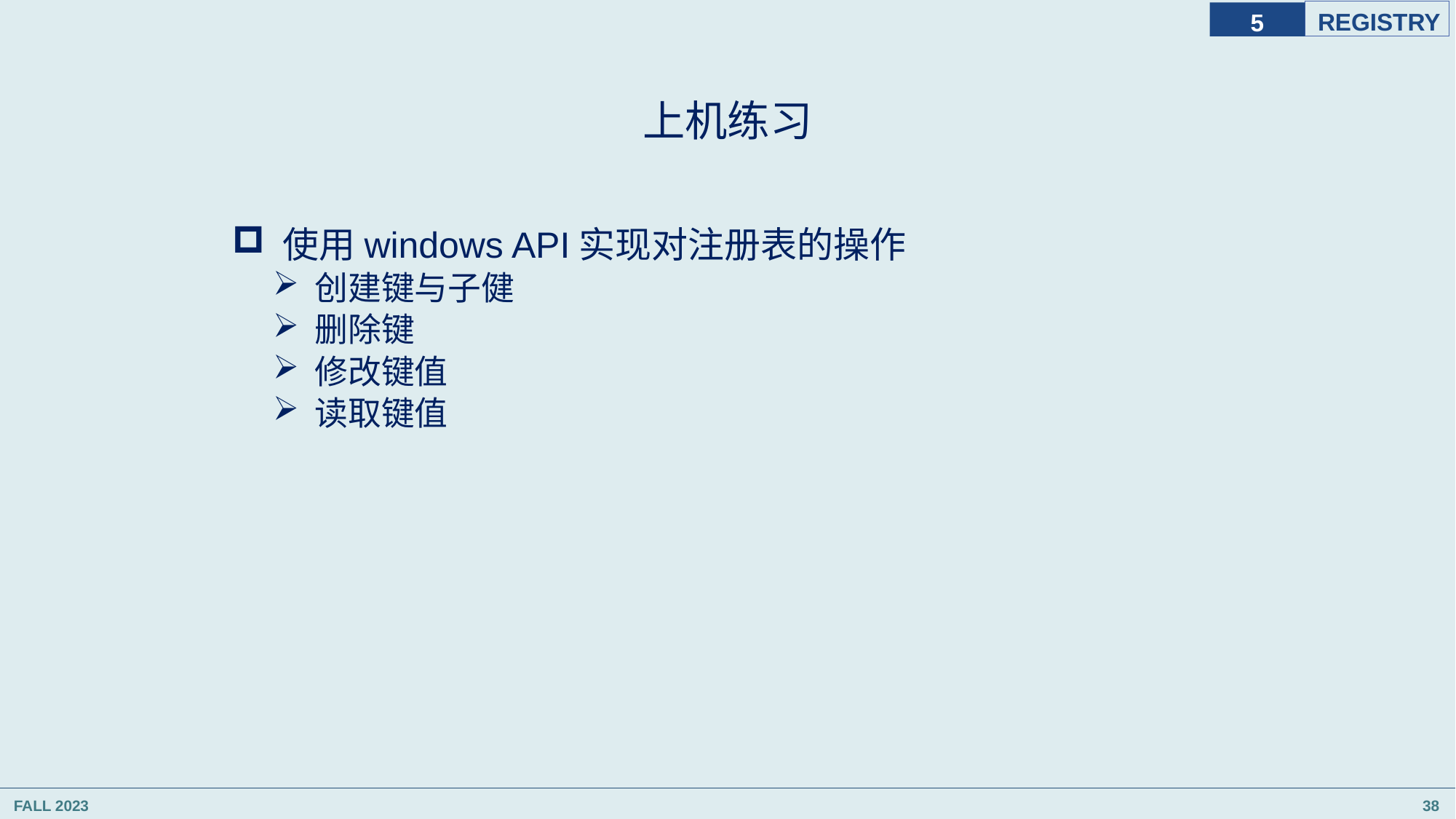

上机练习
 使用windows API实现对注册表的操作
 创建键与子健
 删除键
 修改键值
 读取键值